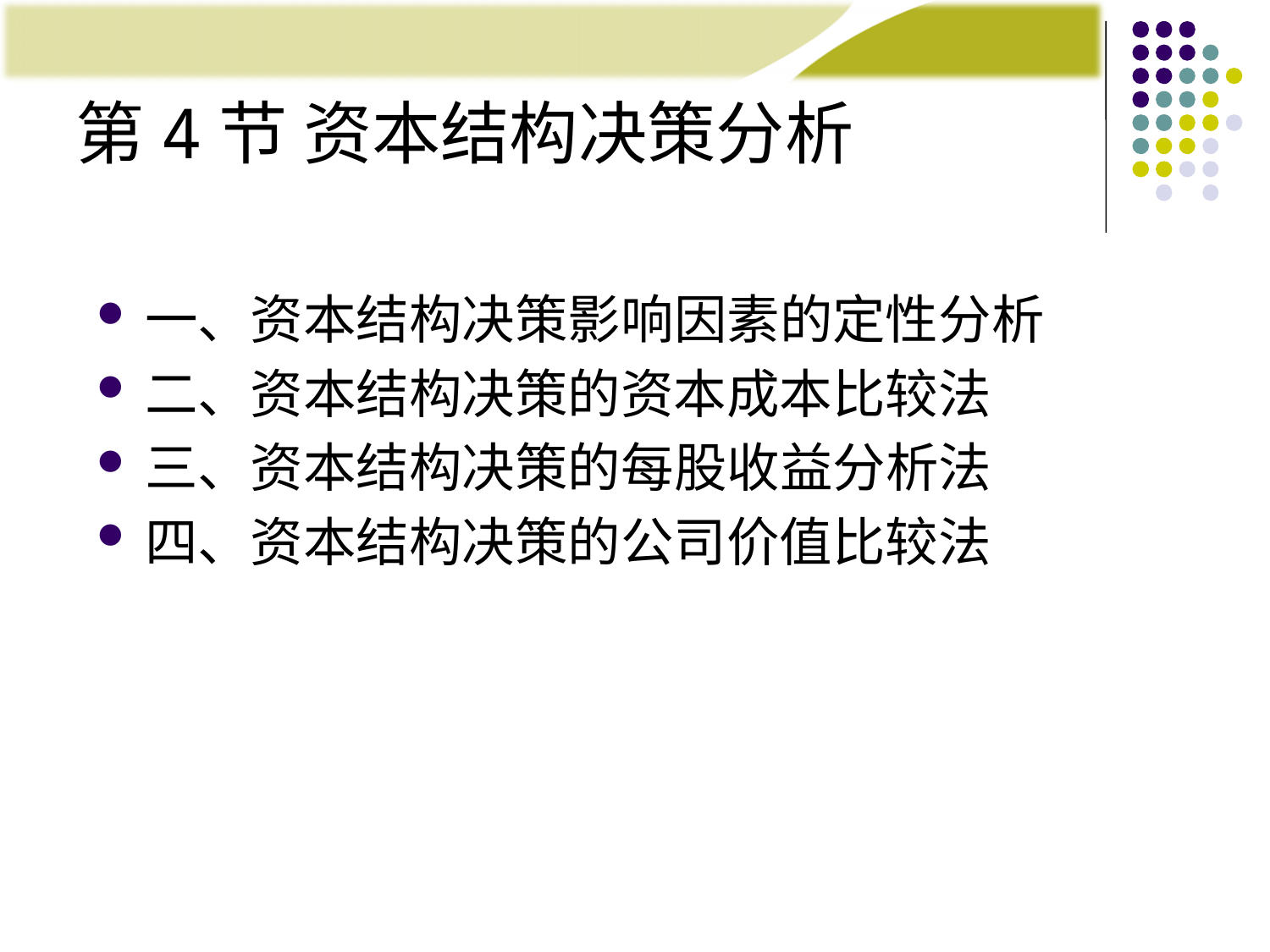

# 第4节 资本结构决策分析
一、资本结构决策影响因素的定性分析
二、资本结构决策的资本成本比较法
三、资本结构决策的每股收益分析法
四、资本结构决策的公司价值比较法